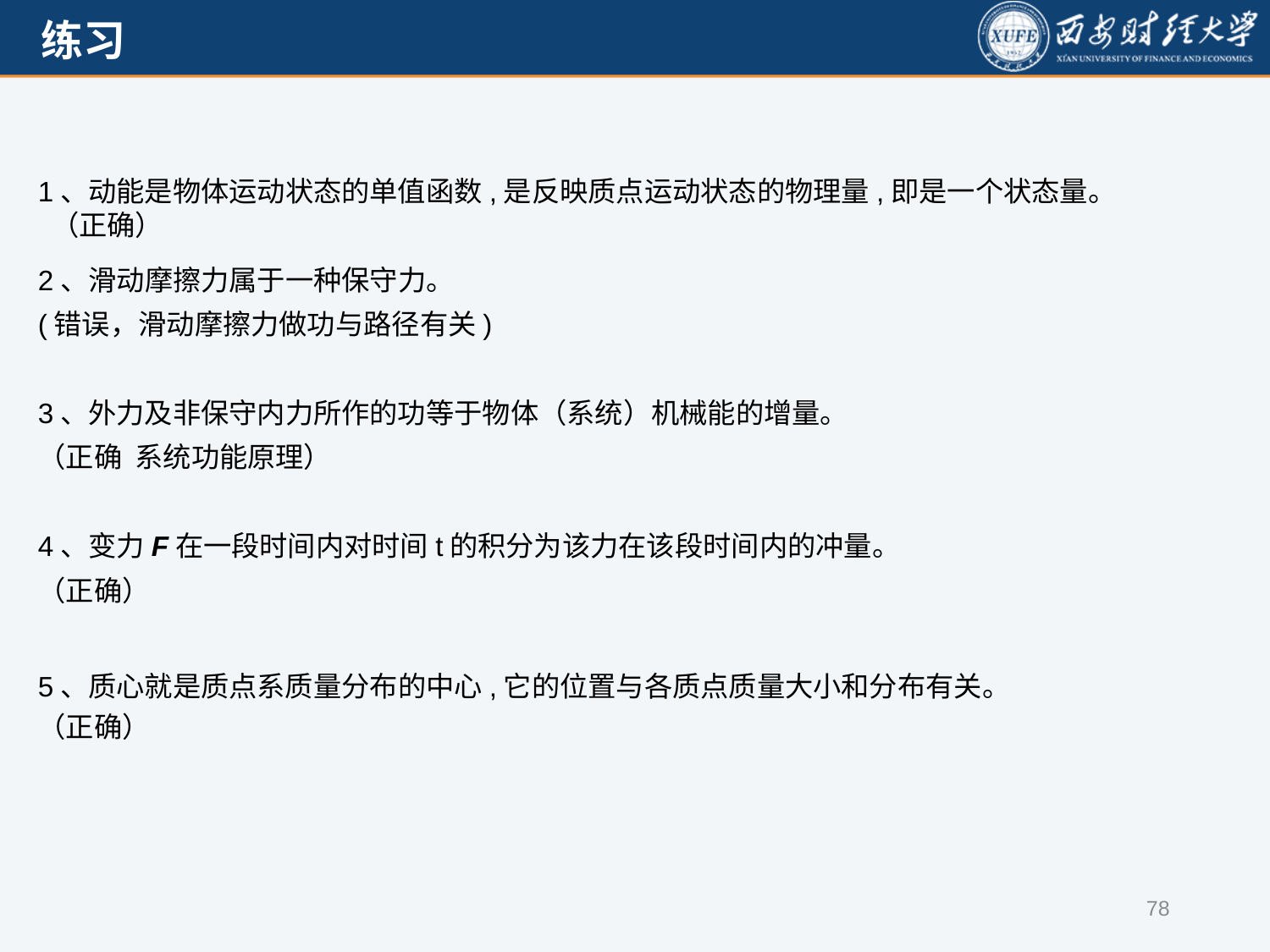

1、动能是物体运动状态的单值函数,是反映质点运动状态的物理量,即是一个状态量。
 （正确）
2、滑动摩擦力属于一种保守力。
(错误，滑动摩擦力做功与路径有关)

3、外力及非保守内力所作的功等于物体（系统）机械能的增量。
（正确  系统功能原理）

4、变力F在一段时间内对时间t的积分为该力在该段时间内的冲量。
（正确）

5、质心就是质点系质量分布的中心,它的位置与各质点质量大小和分布有关。
（正确）

78